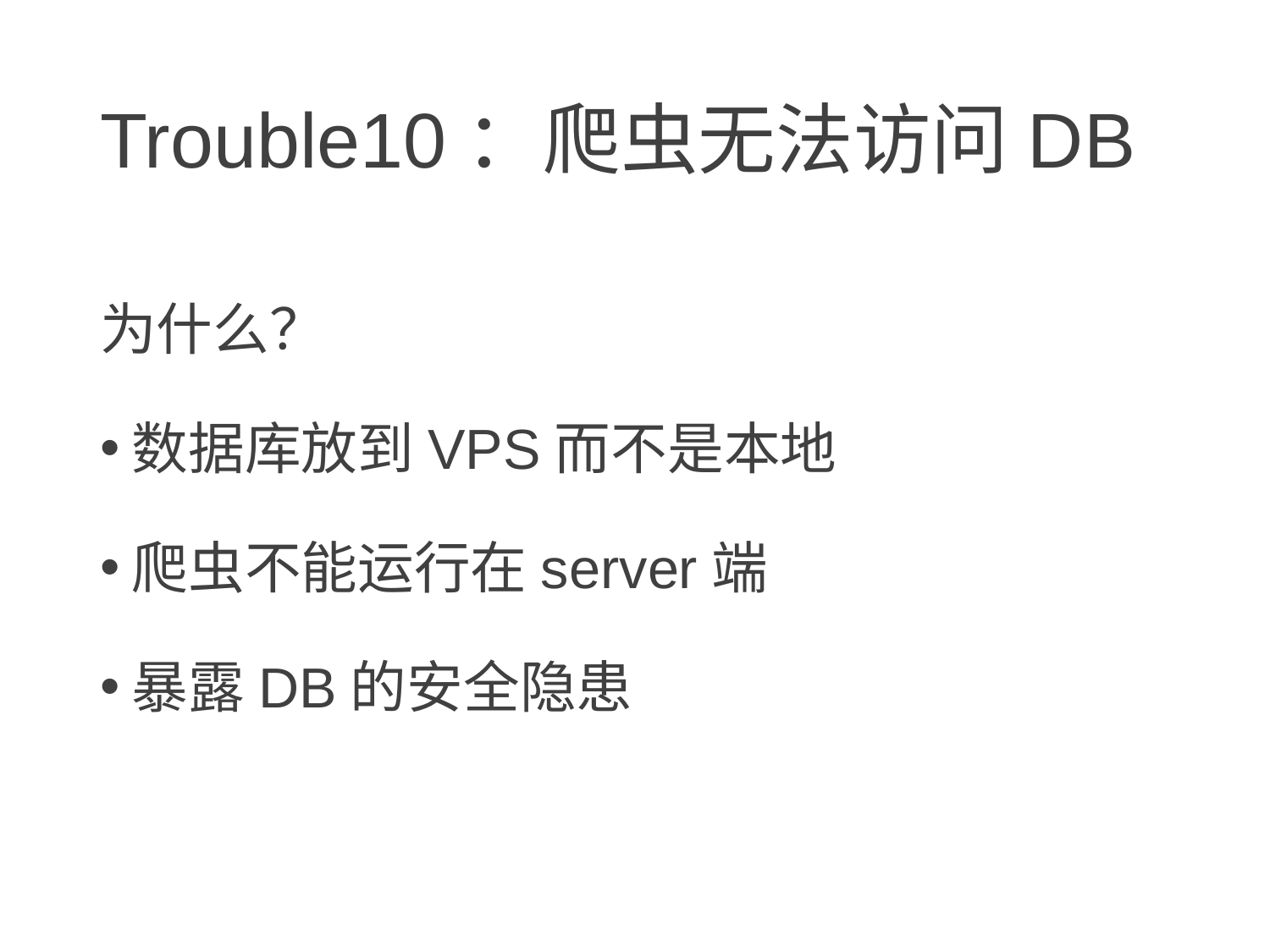

# Trouble10：爬虫无法访问DB
为什么？
数据库放到VPS而不是本地
爬虫不能运行在server端
暴露DB的安全隐患